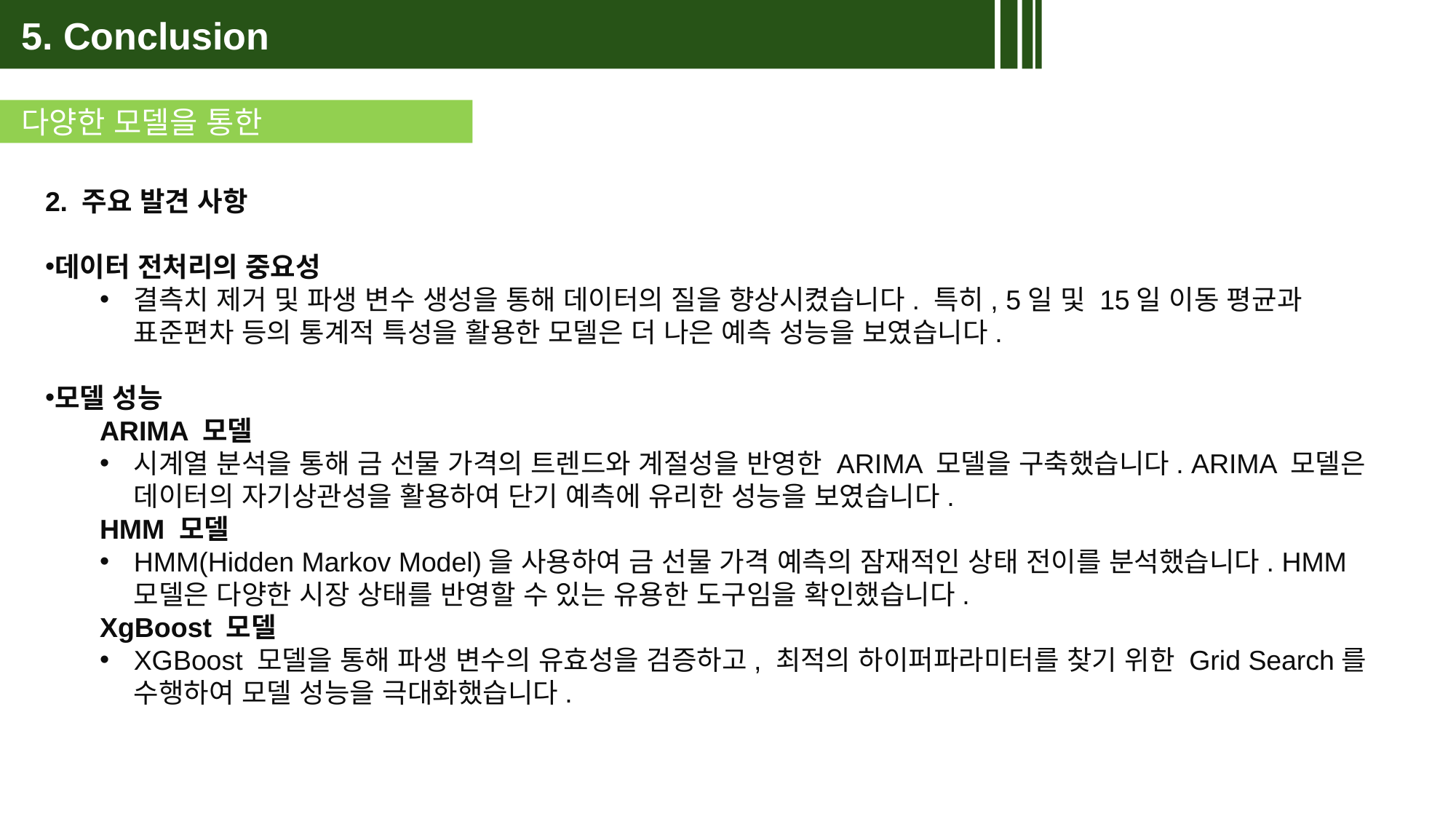

5. Conclusion

다양한 모델을 통한
2. 주요 발견 사항

데이터 전처리의 중요성
결측치 제거 및 파생 변수 생성을 통해 데이터의 질을 향상시켰습니다. 특히, 5일 및 15일 이동 평균과 표준편차 등의 통계적 특성을 활용한 모델은 더 나은 예측 성능을 보였습니다.

모델 성능
ARIMA 모델
시계열 분석을 통해 금 선물 가격의 트렌드와 계절성을 반영한 ARIMA 모델을 구축했습니다. ARIMA 모델은 데이터의 자기상관성을 활용하여 단기 예측에 유리한 성능을 보였습니다.
HMM 모델
HMM(Hidden Markov Model)을 사용하여 금 선물 가격 예측의 잠재적인 상태 전이를 분석했습니다. HMM 모델은 다양한 시장 상태를 반영할 수 있는 유용한 도구임을 확인했습니다.
XgBoost 모델
XGBoost 모델을 통해 파생 변수의 유효성을 검증하고, 최적의 하이퍼파라미터를 찾기 위한 Grid Search를 수행하여 모델 성능을 극대화했습니다.